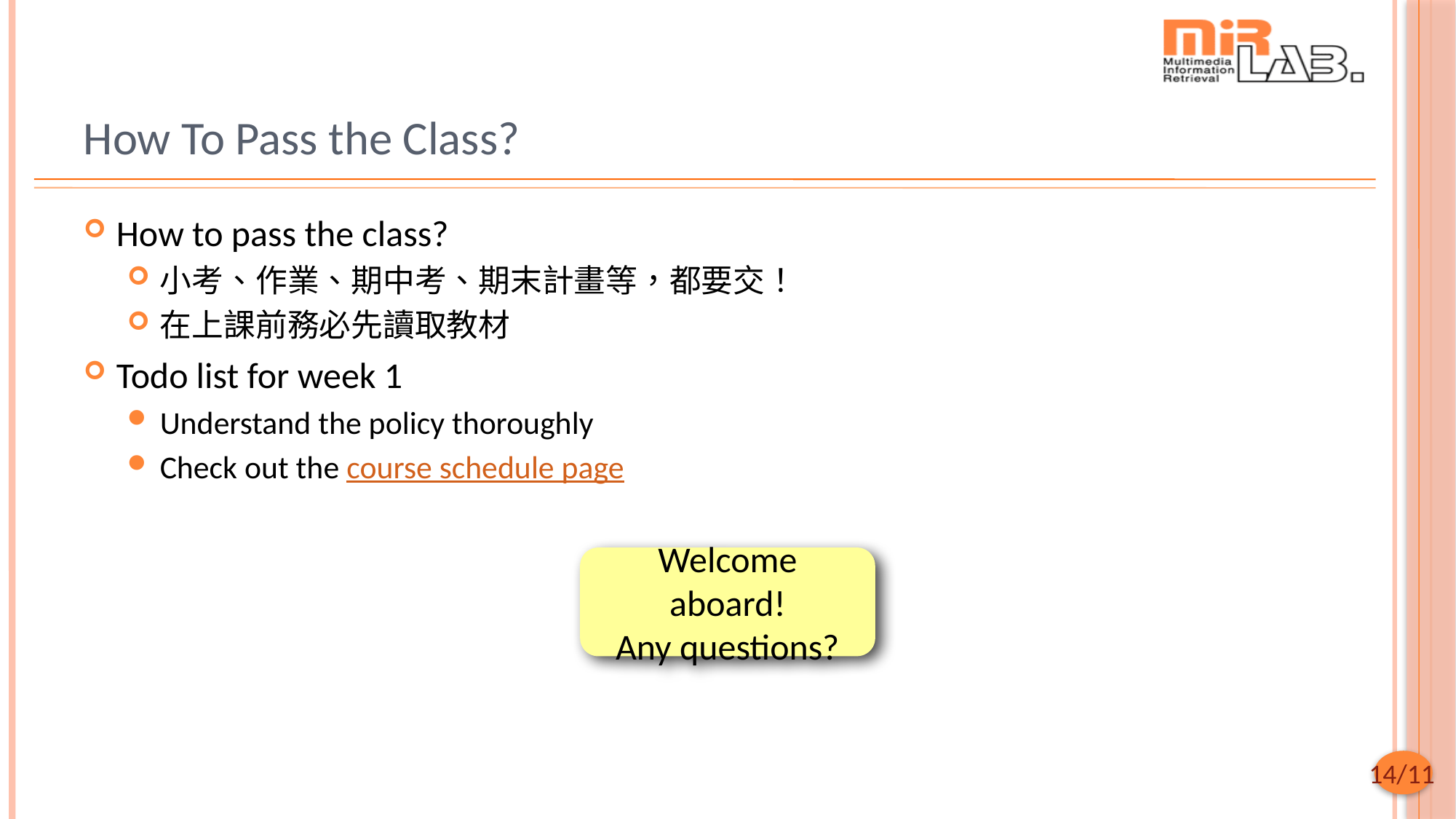

# How To Pass the Class?
How to pass the class?
小考、作業、期中考、期末計畫等，都要交！
在上課前務必先讀取教材
Todo list for week 1
Understand the policy thoroughly
Check out the course schedule page

Welcome aboard!
Any questions?